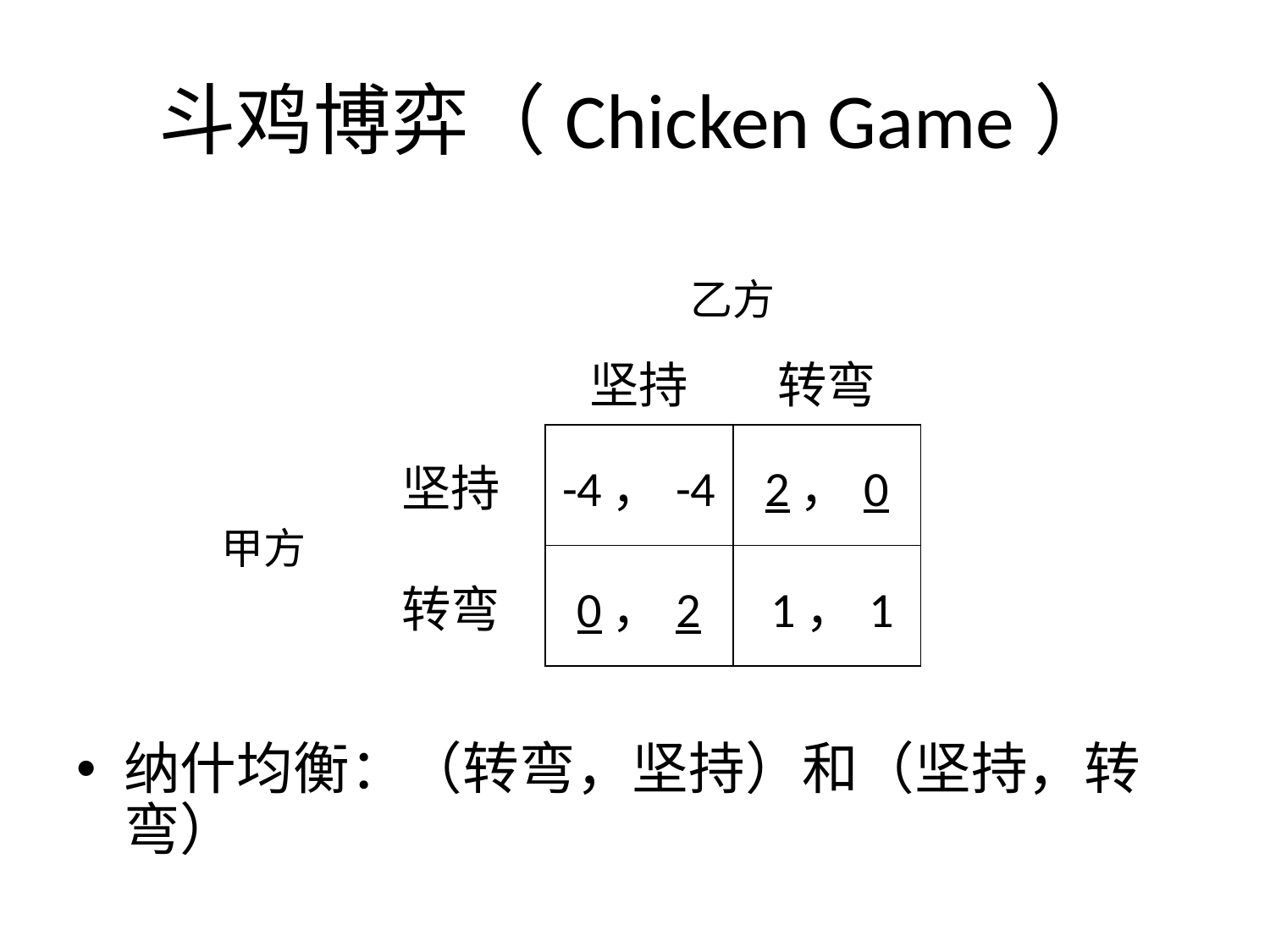

# 斗鸡博弈（Chicken Game）

纳什均衡：（转弯，坚持）和（坚持，转弯）

|  |  | 乙方 |  |
| --- | --- | --- | --- |
|  |  | 坚持 | 转弯 |
| 甲方 | 坚持 | -4，-4 | 2，0 |
|  | 转弯 | 0，2 | 1，1 |